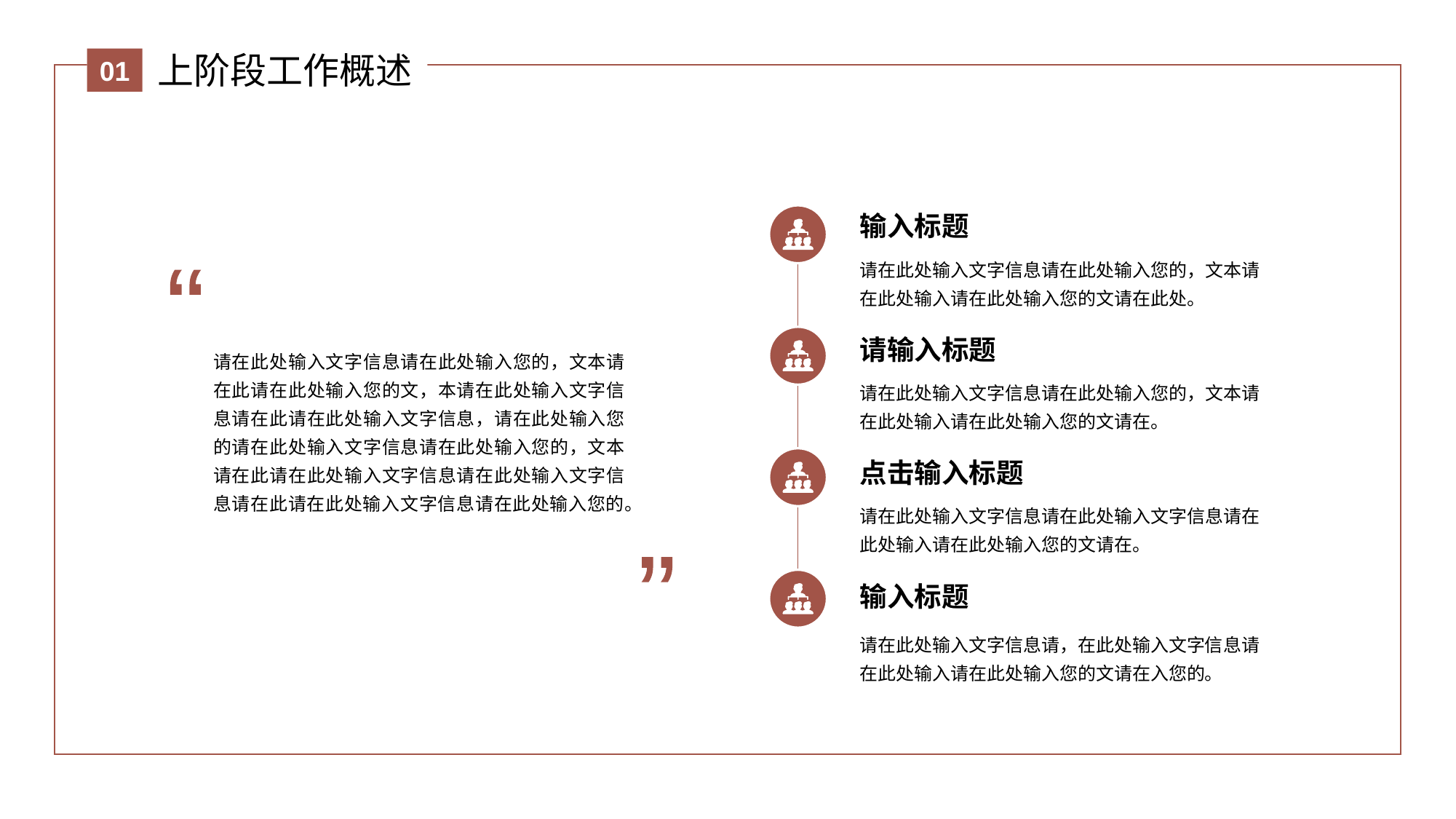

上阶段工作概述
01
输入标题
请在此处输入文字信息请在此处输入您的，文本请在此处输入请在此处输入您的文请在此处。

“
请在此处输入文字信息请在此处输入您的，文本请在此请在此处输入您的文，本请在此处输入文字信息请在此请在此处输入文字信息，请在此处输入您的请在此处输入文字信息请在此处输入您的，文本请在此请在此处输入文字信息请在此处输入文字信息请在此请在此处输入文字信息请在此处输入您的。

“
请输入标题
请在此处输入文字信息请在此处输入您的，文本请在此处输入请在此处输入您的文请在。

点击输入标题
请在此处输入文字信息请在此处输入文字信息请在此处输入请在此处输入您的文请在。

输入标题
请在此处输入文字信息请，在此处输入文字信息请在此处输入请在此处输入您的文请在入您的。